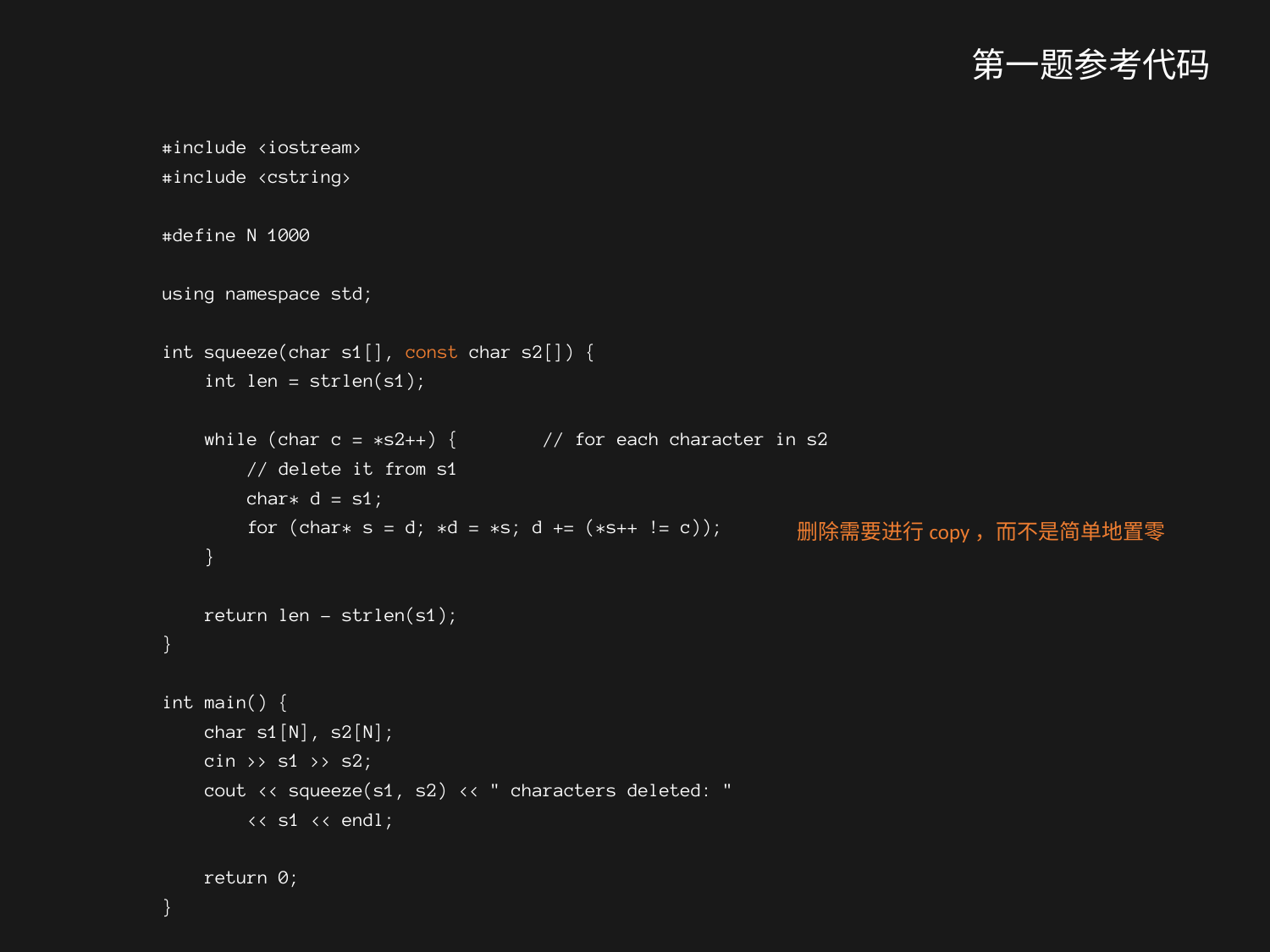

第一题参考代码
#include <iostream>
#include <cstring>

#define N 1000

using namespace std;

int squeeze(char s1[], const char s2[]) {
    int len = strlen(s1);

    while (char c = *s2++) {        // for each character in s2
        // delete it from s1
        char* d = s1;
        for (char* s = d; *d = *s; d += (*s++ != c));
    }

    return len - strlen(s1);
}

int main() {
    char s1[N], s2[N];
    cin >> s1 >> s2;
    cout << squeeze(s1, s2) << " characters deleted: "
        << s1 << endl;

    return 0;
}
删除需要进行copy，而不是简单地置零